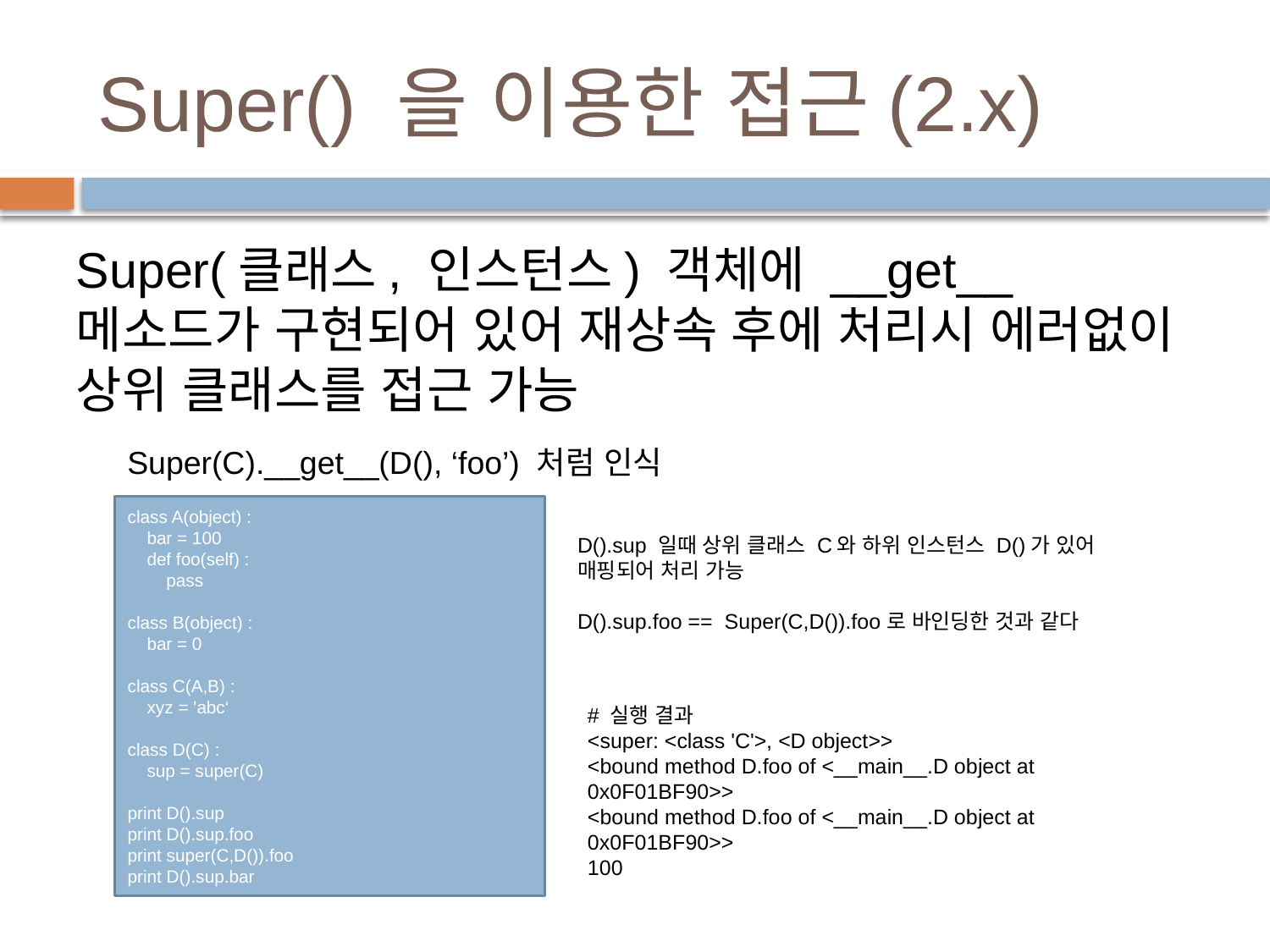

# Super() 을 이용한 접근(2.x)
Super(클래스, 인스턴스) 객체에 __get__ 메소드가 구현되어 있어 재상속 후에 처리시 에러없이 상위 클래스를 접근 가능
Super(C).__get__(D(), ‘foo’) 처럼 인식
class A(object) :
    bar = 100
    def foo(self) :
        pass

class B(object) :
    bar = 0

class C(A,B) :
    xyz = 'abc‘

class D(C) :
    sup = super(C)

print D().sup
print D().sup.foo
print super(C,D()).foo
print D().sup.bar
D().sup 일때 상위 클래스 C와 하위 인스턴스 D()가 있어 매핑되어 처리 가능

D().sup.foo ==  Super(C,D()).foo로 바인딩한 것과 같다
# 실행 결과
<super: <class 'C'>, <D object>>
<bound method D.foo of <__main__.D object at 0x0F01BF90>>
<bound method D.foo of <__main__.D object at 0x0F01BF90>>
100